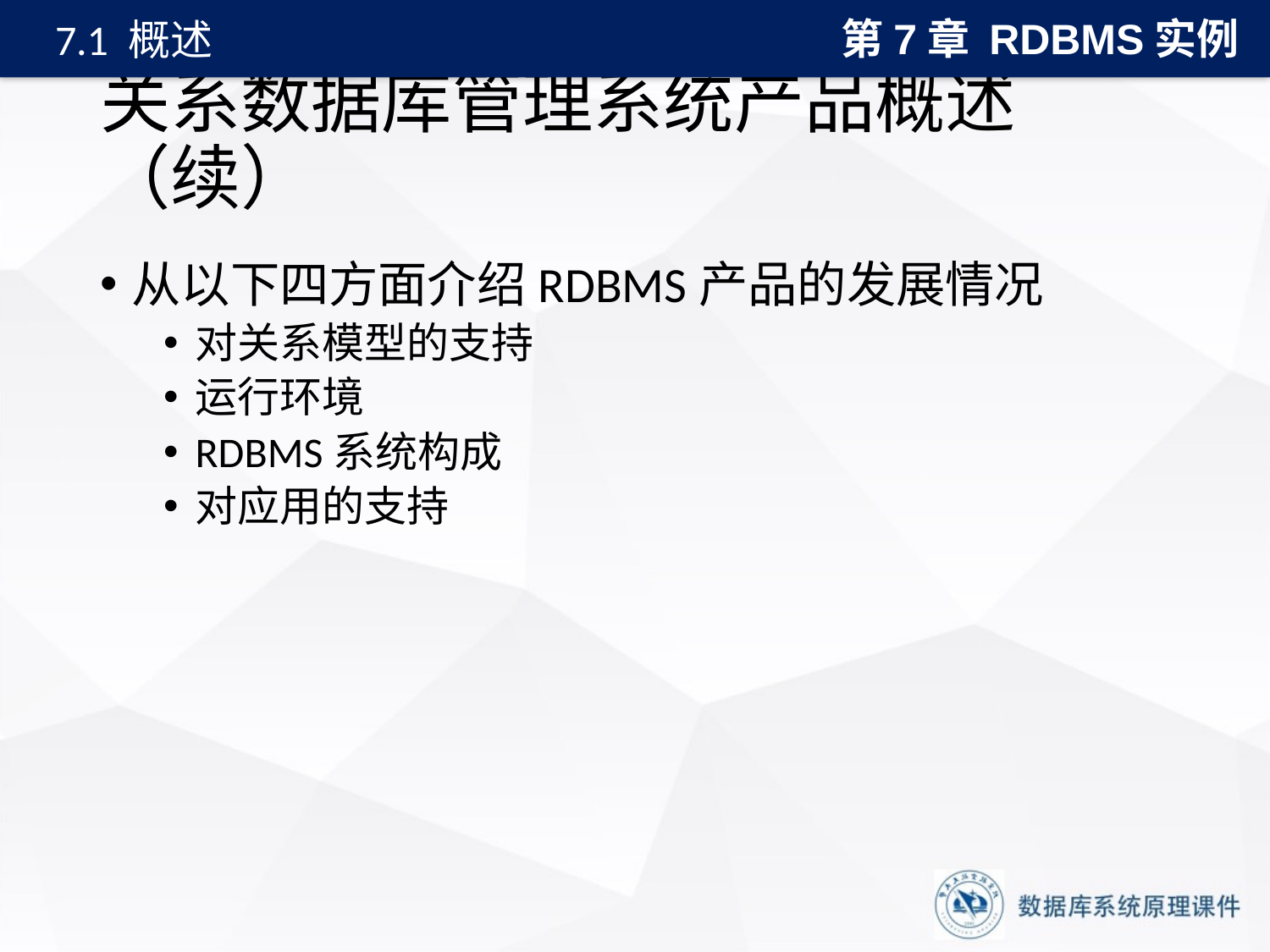

第7章 RDBMS实例
7.1 概述
# 关系数据库管理系统产品概述（续）
从以下四方面介绍RDBMS产品的发展情况
对关系模型的支持
运行环境
RDBMS系统构成
对应用的支持